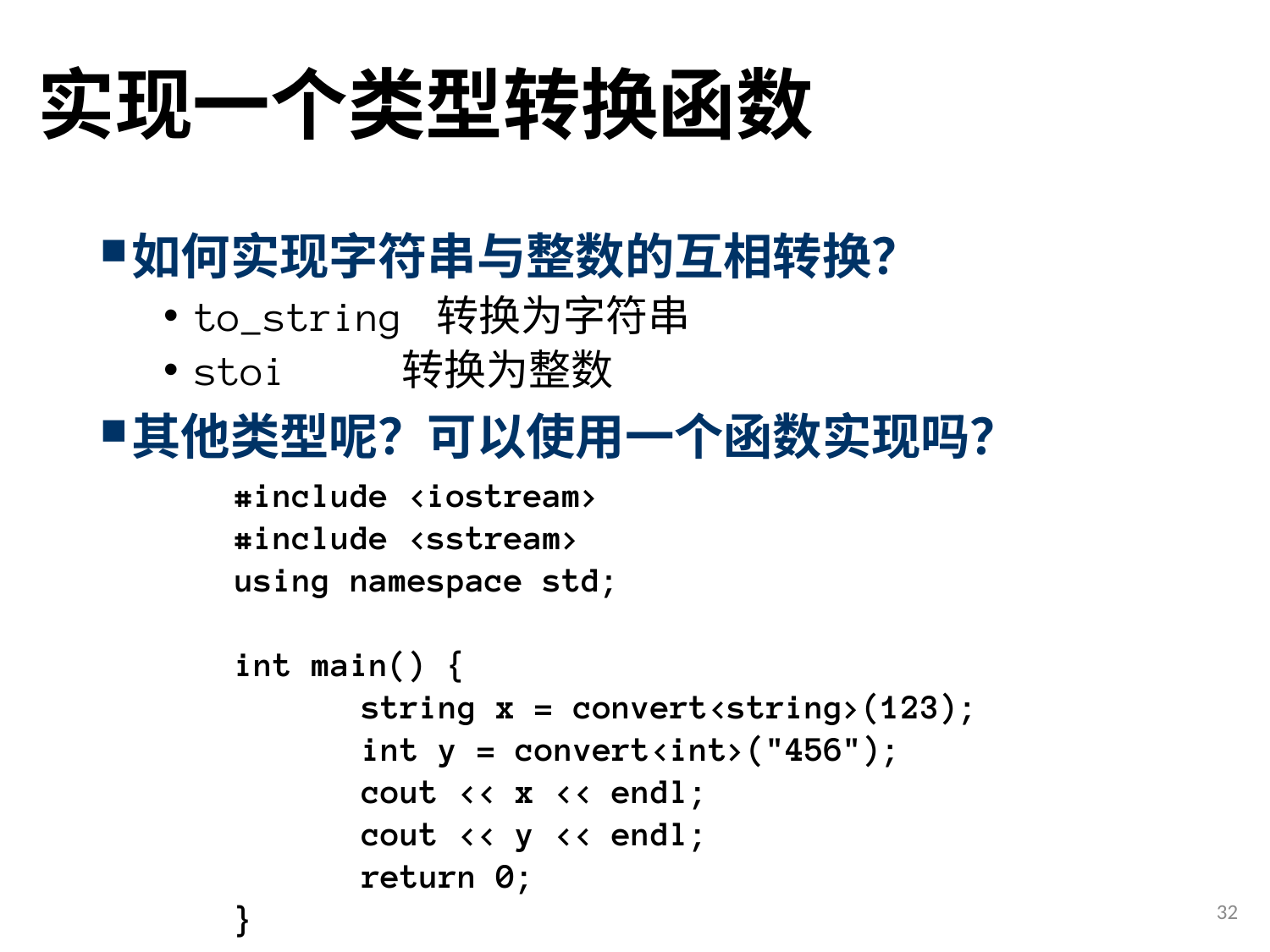

# 实现一个类型转换函数
如何实现字符串与整数的互相转换？
to_string 转换为字符串
stoi	   转换为整数
其他类型呢？可以使用一个函数实现吗？
#include <iostream>
#include <sstream>
using namespace std;

int main() {
	string x = convert<string>(123);
	int y = convert<int>("456");
	cout << x << endl;
	cout << y << endl;
	return 0;
}

32